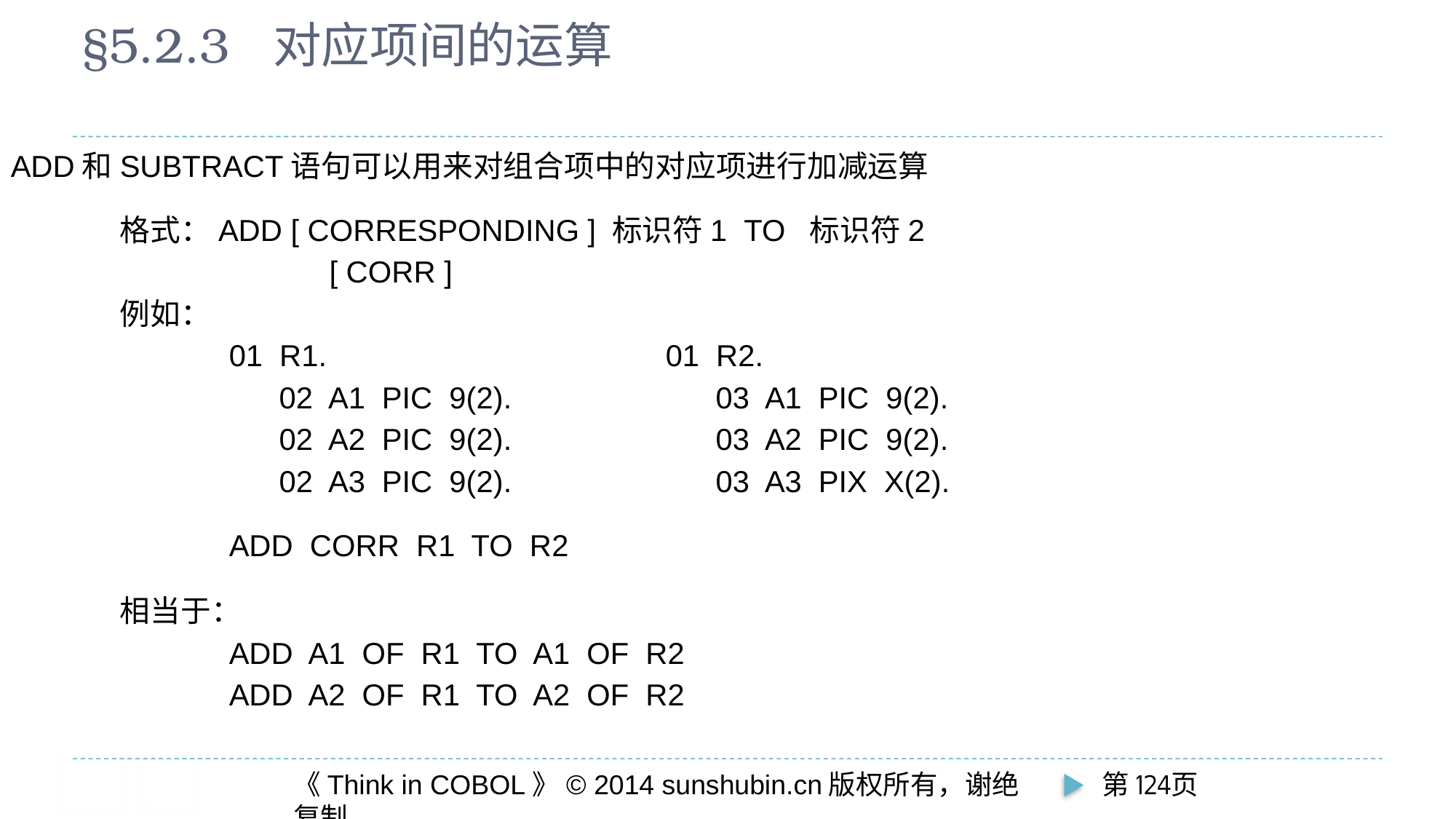

# §5.2.3  对应项间的运算
ADD和SUBTRACT语句可以用来对组合项中的对应项进行加减运算

	格式：ADD [ CORRESPONDING ] 标识符1  TO  标识符2
		            [ CORR ]
	例如：
		01  R1.				01  R2.
		      02  A1  PIC  9(2).		      03  A1  PIC  9(2).
		      02  A2  PIC  9(2).		      03  A2  PIC  9(2).
		      02  A3  PIC  9(2).		      03  A3  PIX  X(2).

		ADD  CORR  R1  TO  R2

	相当于：
		ADD  A1  OF  R1  TO  A1  OF  R2
		ADD  A2  OF  R1  TO  A2  OF  R2